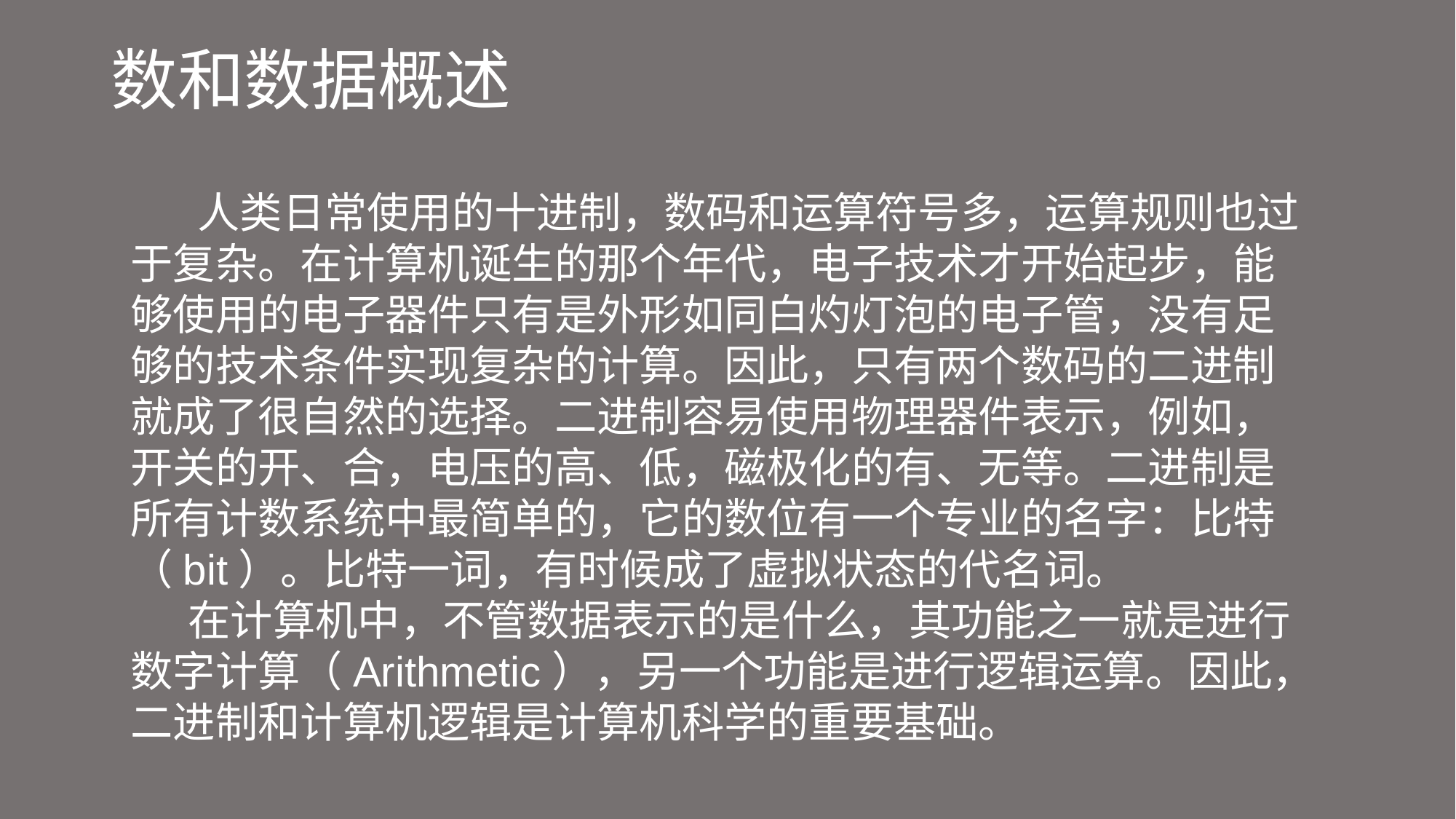

# 数和数据概述
      人类日常使用的十进制，数码和运算符号多，运算规则也过于复杂。在计算机诞生的那个年代，电子技术才开始起步，能够使用的电子器件只有是外形如同白灼灯泡的电子管，没有足够的技术条件实现复杂的计算。因此，只有两个数码的二进制就成了很自然的选择。二进制容易使用物理器件表示，例如，开关的开、合，电压的高、低，磁极化的有、无等。二进制是所有计数系统中最简单的，它的数位有一个专业的名字：比特（bit）。比特一词，有时候成了虚拟状态的代名词。
     在计算机中，不管数据表示的是什么，其功能之一就是进行数字计算（Arithmetic），另一个功能是进行逻辑运算。因此，二进制和计算机逻辑是计算机科学的重要基础。